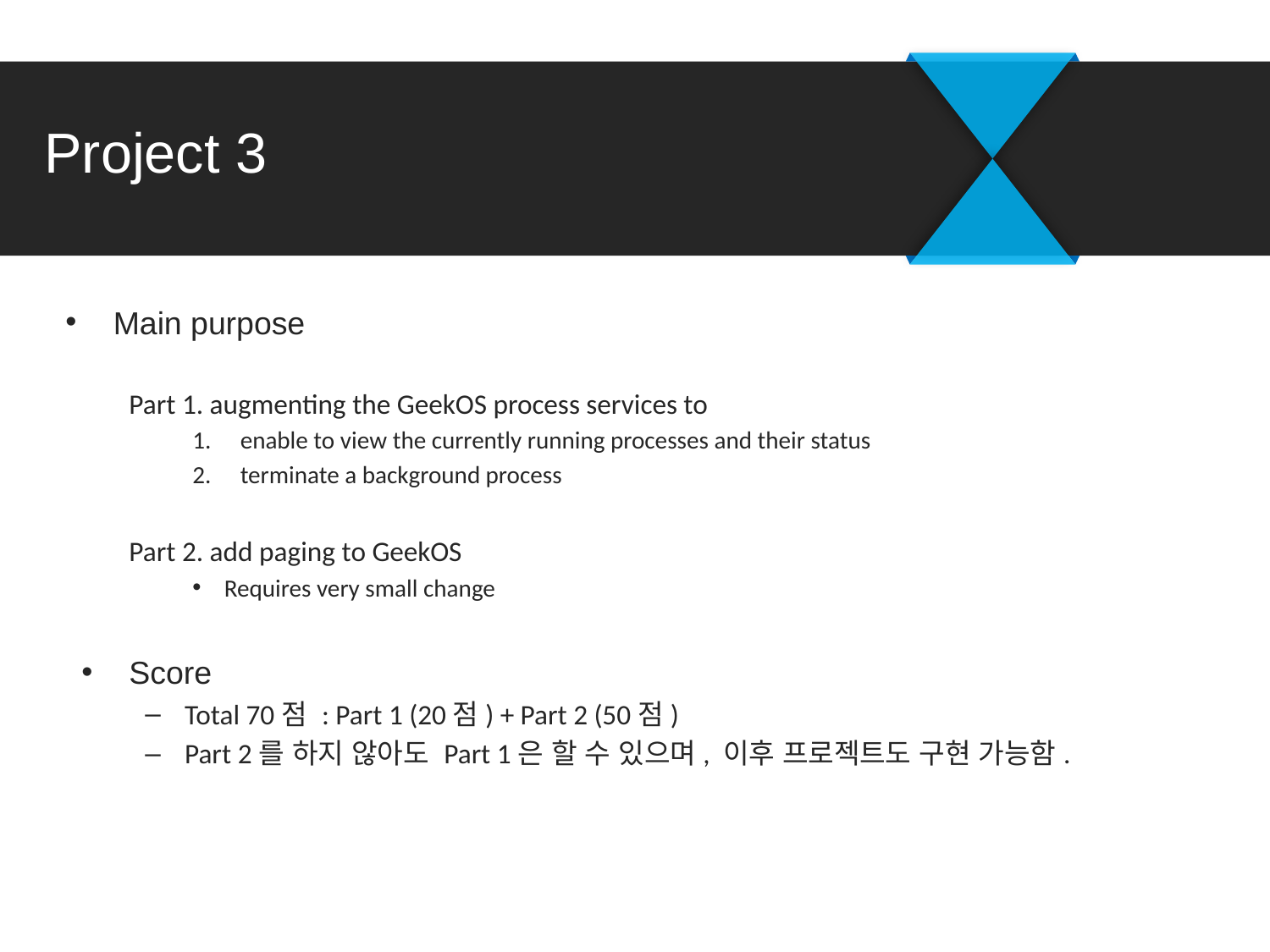

# Project 3
Main purpose

Part 1. augmenting the GeekOS process services to
enable to view the currently running processes and their status
terminate a background process

Part 2. add paging to GeekOS
Requires very small change

Score
Total 70점 : Part 1 (20점) + Part 2 (50점)
Part 2를 하지 않아도 Part 1은 할 수 있으며, 이후 프로젝트도 구현 가능함.